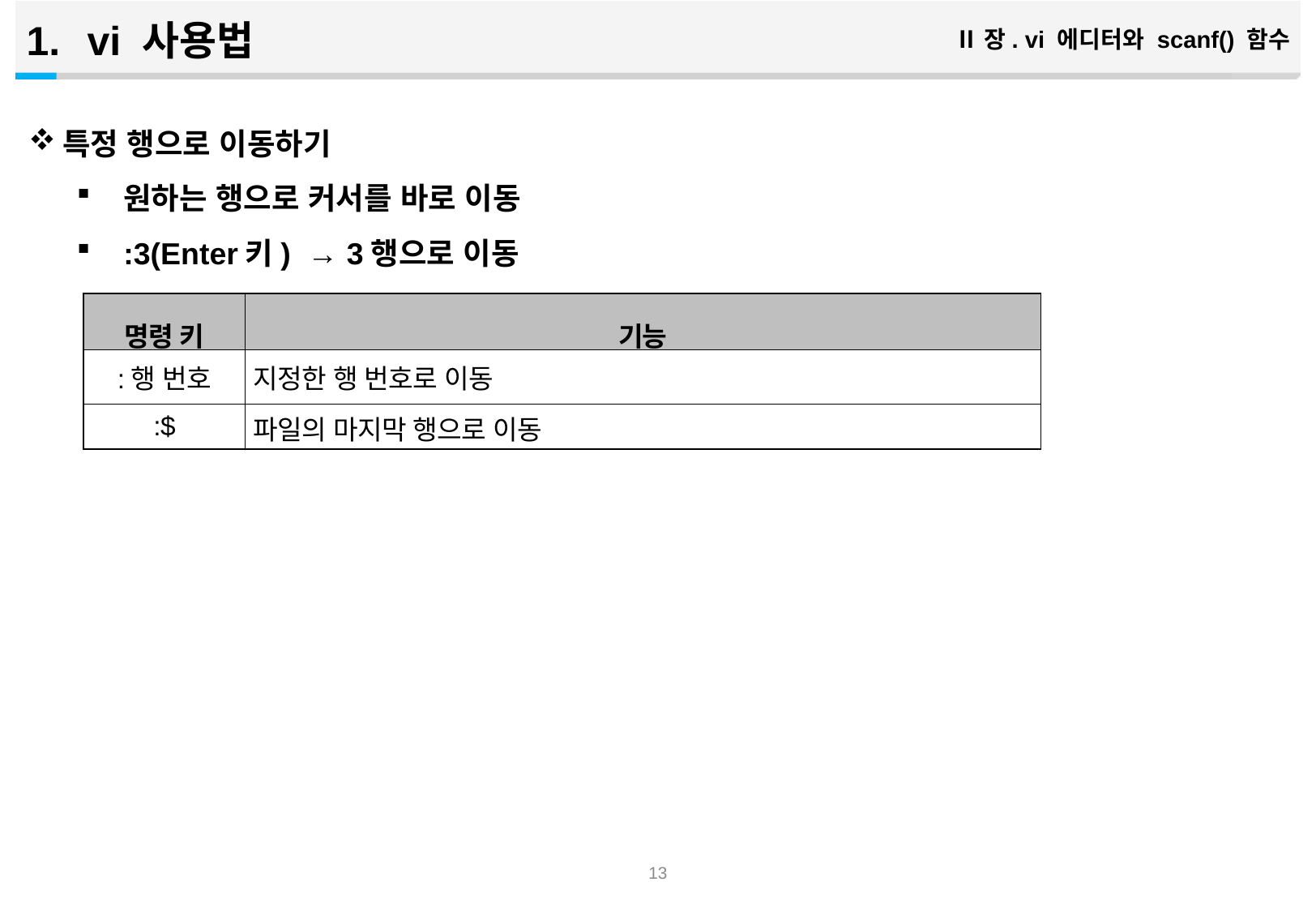

vi 사용법
Ⅱ장. vi 에디터와 scanf() 함수
특정 행으로 이동하기
원하는 행으로 커서를 바로 이동
:3(Enter키)  → 3행으로 이동
| 명령 키 | 기능 |
| --- | --- |
| :행 번호 | 지정한 행 번호로 이동 |
| :$ | 파일의 마지막 행으로 이동 |
13